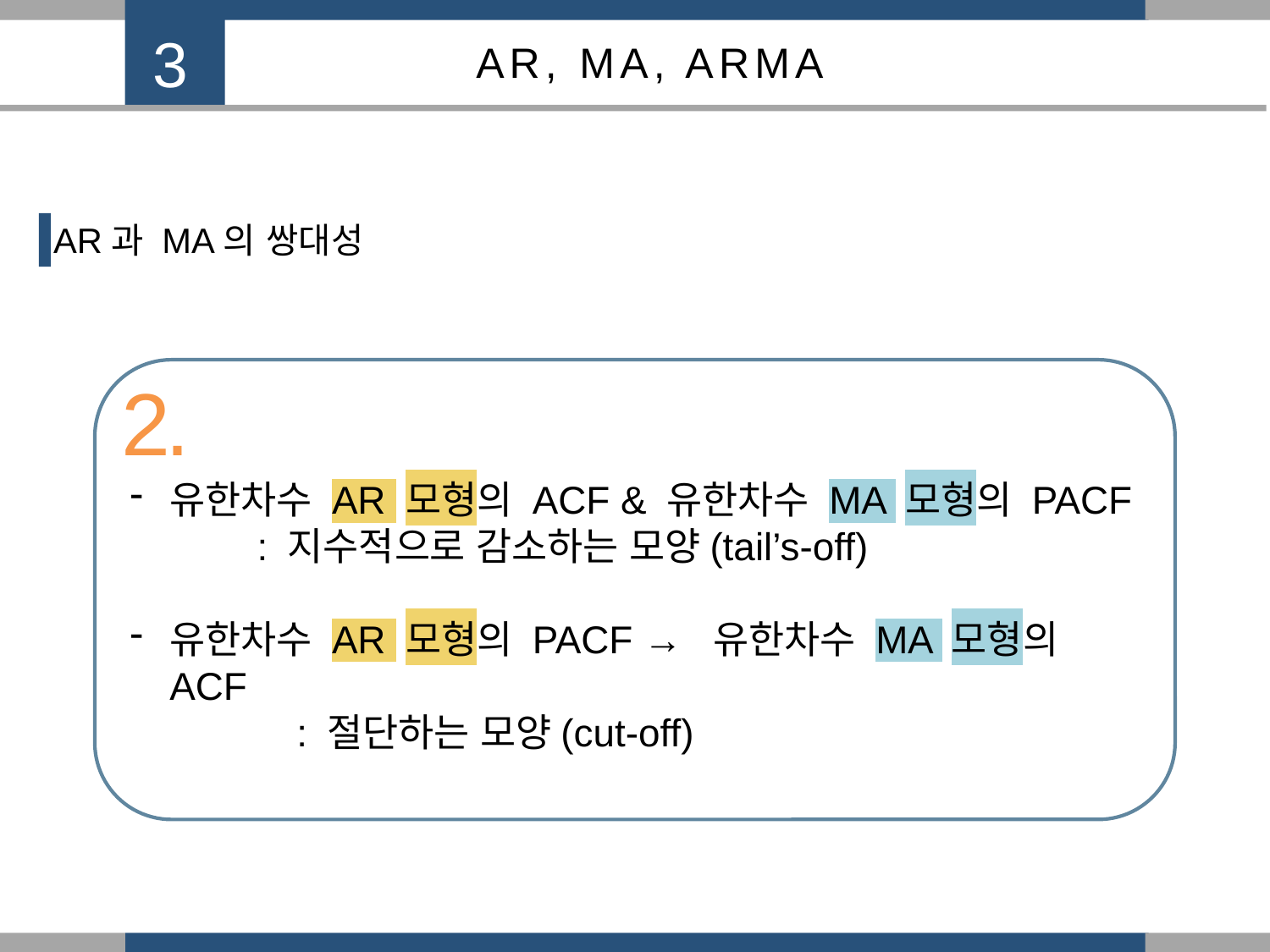

3
AR, MA, ARMA

AR과 MA의 쌍대성

유한차수 AR 모형의 ACF & 유한차수 MA 모형의 PACF
	: 지수적으로 감소하는 모양(tail’s-off)

유한차수 AR 모형의 PACF →  유한차수 MA 모형의 ACF
	: 절단하는 모양(cut-off)
2.